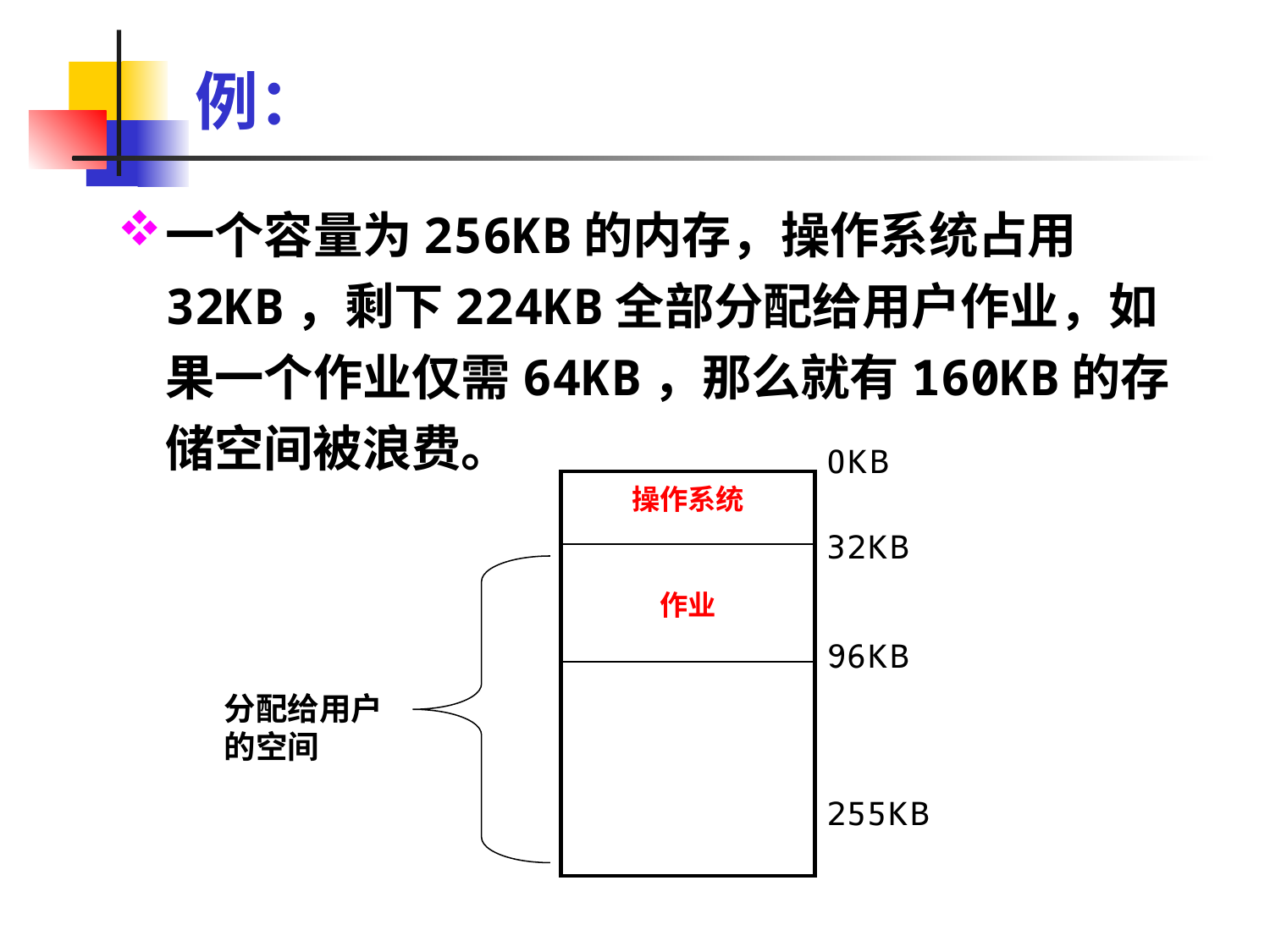

# 例：
一个容量为256KB的内存，操作系统占用32KB，剩下224KB全部分配给用户作业，如果一个作业仅需64KB，那么就有160KB的存储空间被浪费。
0KB

32KB

96KB

255KB
| 操作系统 |
| --- |
| 作业 |
|  |

分配给用户的空间